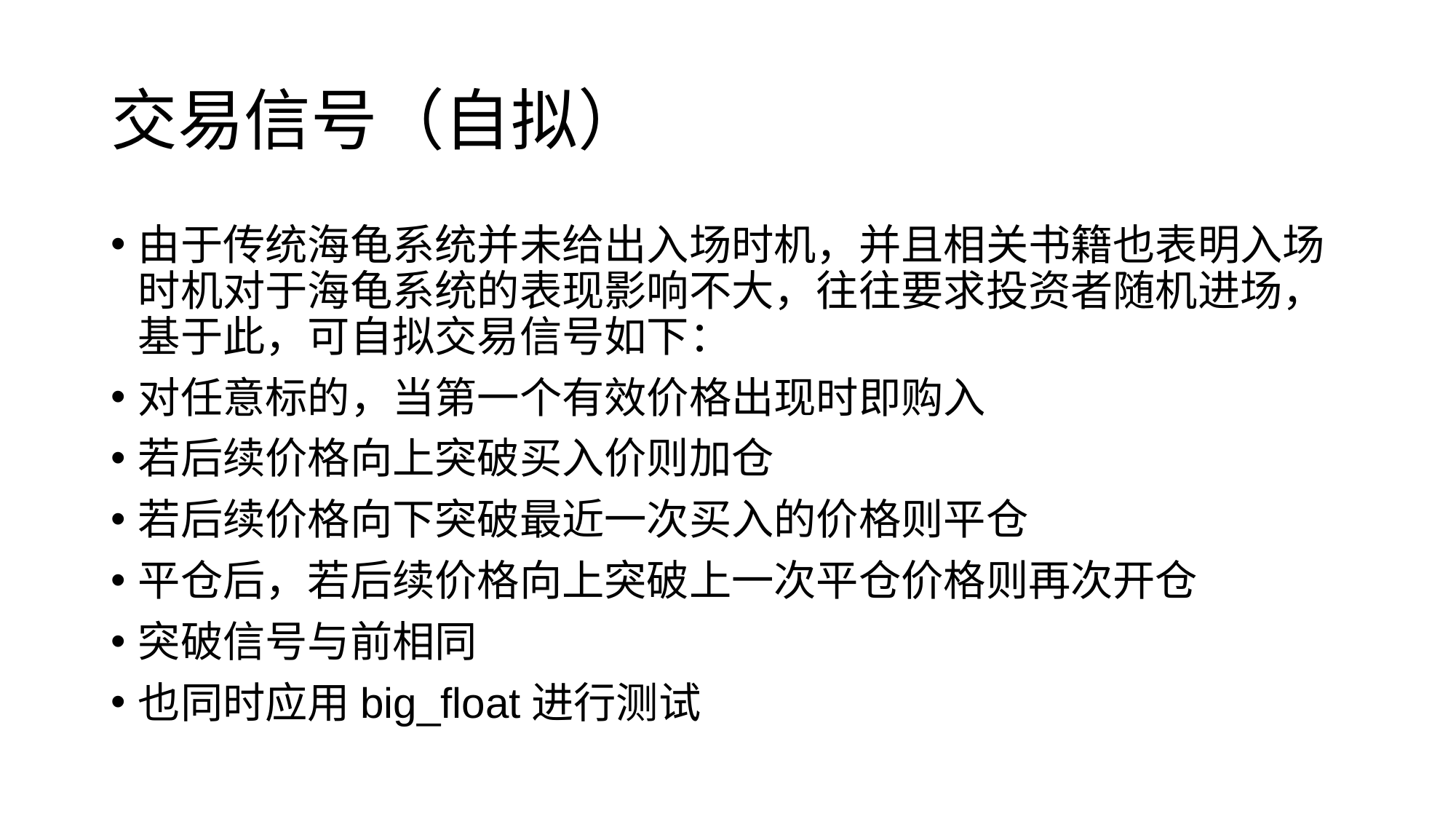

# 交易信号（自拟）
由于传统海龟系统并未给出入场时机，并且相关书籍也表明入场时机对于海龟系统的表现影响不大，往往要求投资者随机进场，基于此，可自拟交易信号如下：
对任意标的，当第一个有效价格出现时即购入
若后续价格向上突破买入价则加仓
若后续价格向下突破最近一次买入的价格则平仓
平仓后，若后续价格向上突破上一次平仓价格则再次开仓
突破信号与前相同
也同时应用big_float进行测试